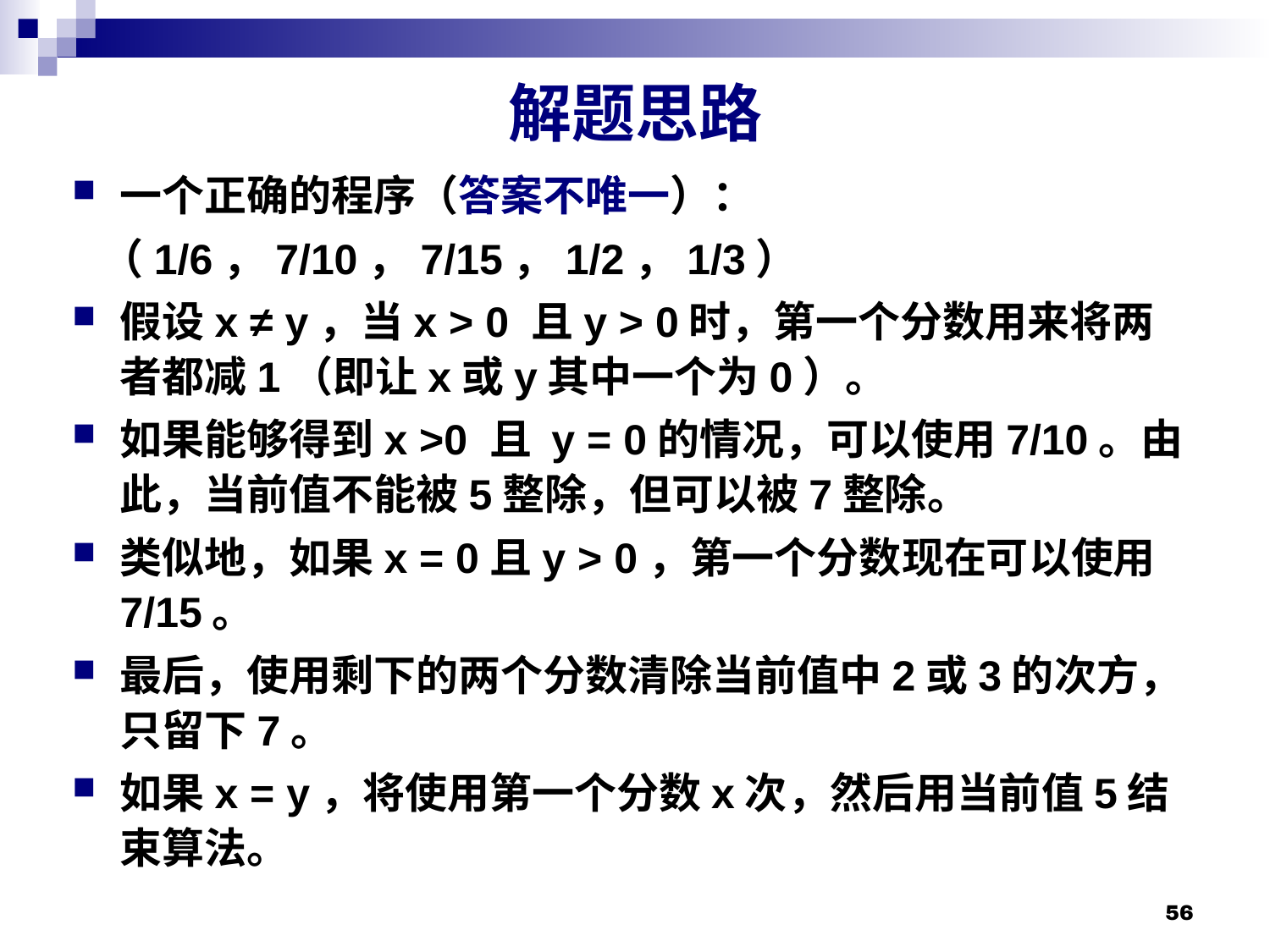

# 解题思路
一个正确的程序（答案不唯一）：
  （1/6，7/10，7/15，1/2，1/3）
假设x ≠ y，当x > 0 且y > 0时，第一个分数用来将两者都减1（即让x或y其中一个为0）。
如果能够得到x >0 且 y = 0的情况，可以使用7/10。由此，当前值不能被5整除，但可以被7整除。
类似地，如果x = 0且y > 0，第一个分数现在可以使用7/15。
最后，使用剩下的两个分数清除当前值中2或3的次方，只留下7。
如果x = y，将使用第一个分数x次，然后用当前值5结束算法。
56